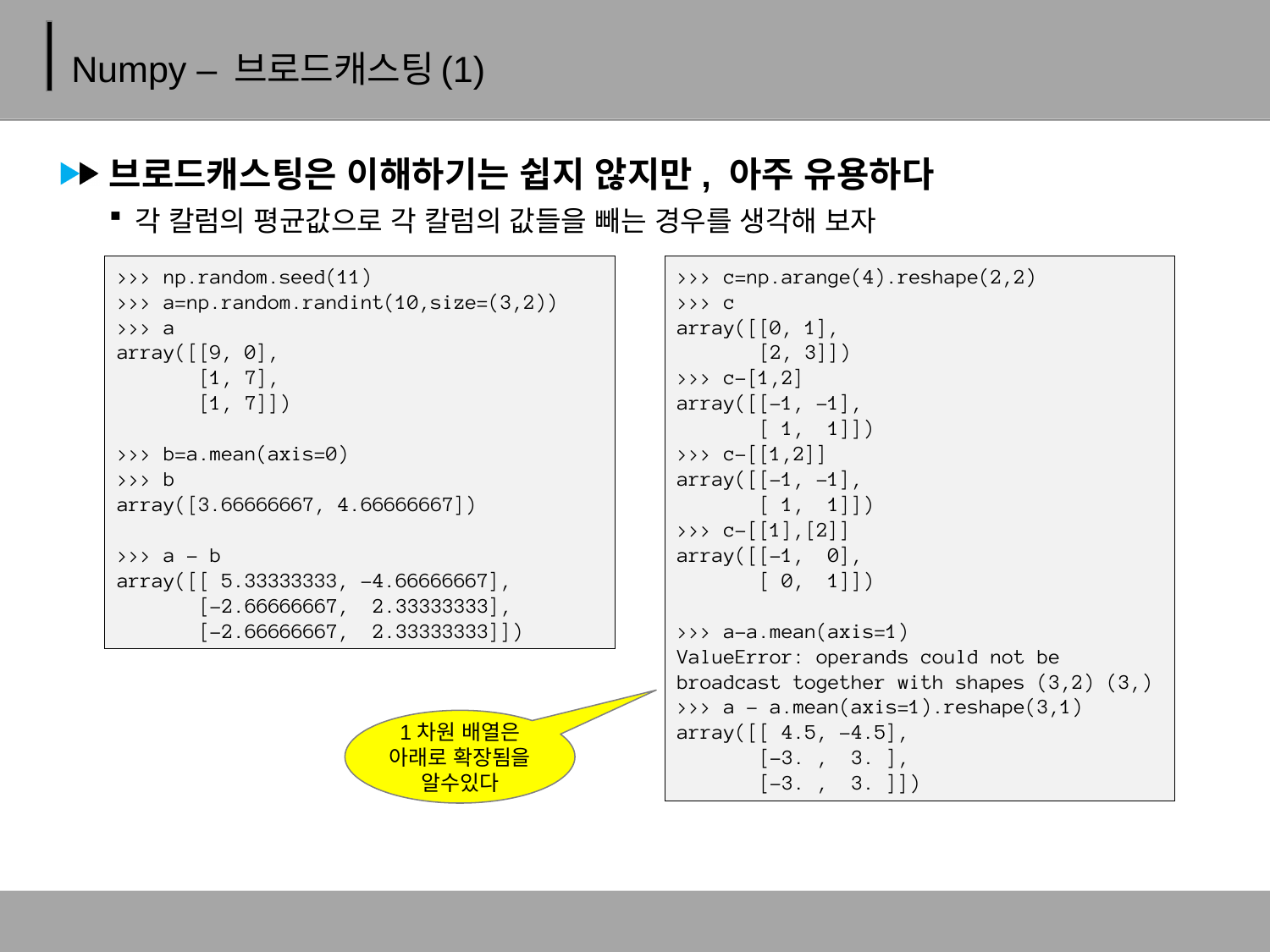

# Numpy – 브로드캐스팅(1)
브로드캐스팅은 이해하기는 쉽지 않지만, 아주 유용하다
각 칼럼의 평균값으로 각 칼럼의 값들을 빼는 경우를 생각해 보자
>>> np.random.seed(11)
>>> a=np.random.randint(10,size=(3,2))
>>> a
array([[9, 0],
       [1, 7],
       [1, 7]])

>>> b=a.mean(axis=0)
>>> b
array([3.66666667, 4.66666667])

>>> a - b
array([[ 5.33333333, -4.66666667],
       [-2.66666667,  2.33333333],
       [-2.66666667,  2.33333333]])
>>> c=np.arange(4).reshape(2,2)
>>> c
array([[0, 1],
       [2, 3]])
>>> c-[1,2]
array([[-1, -1],
       [ 1,  1]])
>>> c-[[1,2]]
array([[-1, -1],
       [ 1,  1]])
>>> c-[[1],[2]]
array([[-1,  0],
       [ 0,  1]])

>>> a-a.mean(axis=1)
ValueError: operands could not be broadcast together with shapes (3,2) (3,)
>>> a - a.mean(axis=1).reshape(3,1)
array([[ 4.5, -4.5],
       [-3. ,  3. ],
       [-3. ,  3. ]])
1차원 배열은
아래로 확장됨을
알수있다